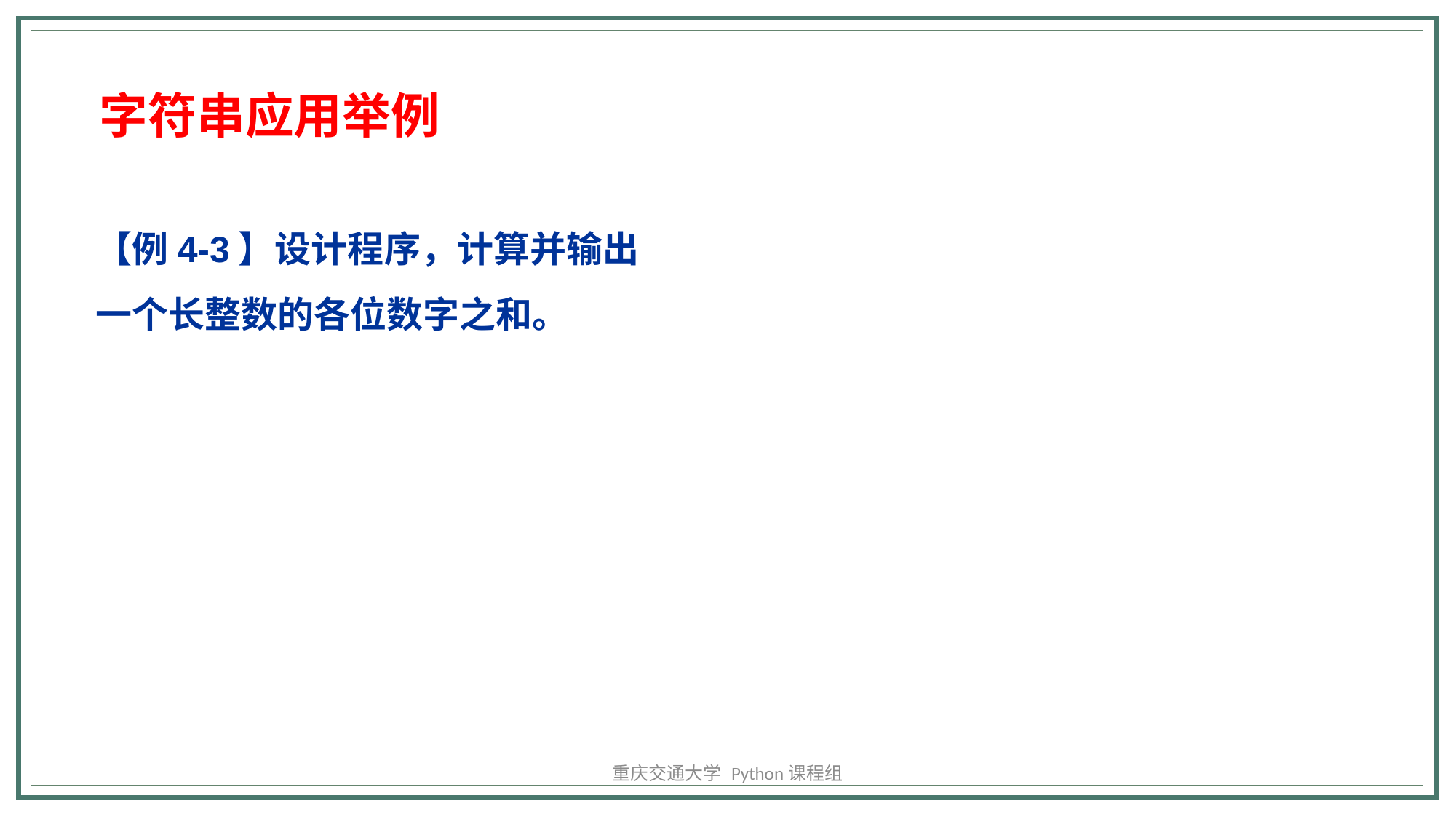

字符串应用举例
【例4-3】设计程序，计算并输出一个长整数的各位数字之和。
重庆交通大学 Python课程组